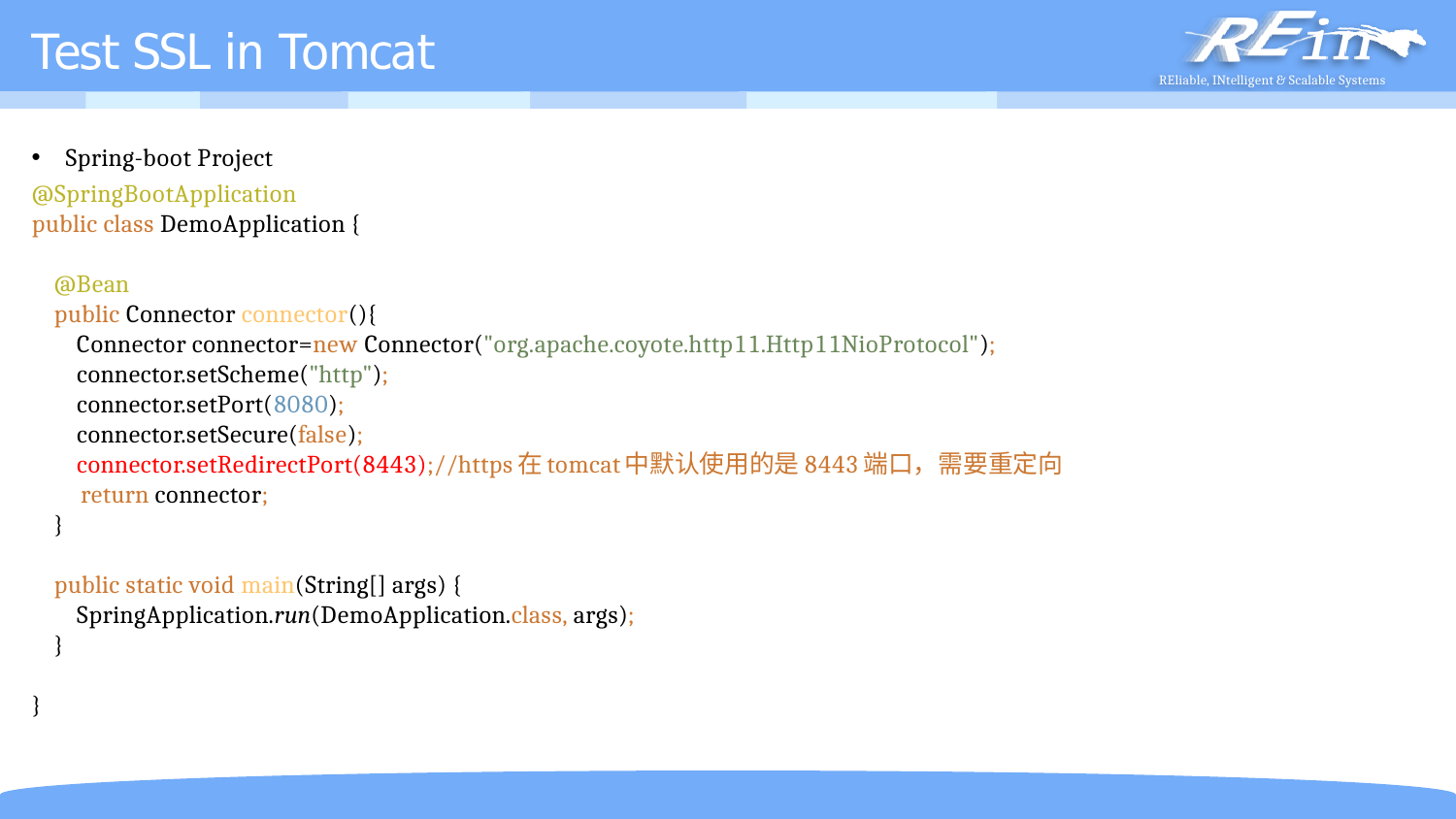

# Test SSL in Tomcat
Spring-boot Project
@SpringBootApplication
public class DemoApplication {
    @Bean
    public Connector connector(){
        Connector connector=new Connector("org.apache.coyote.http11.Http11NioProtocol");
        connector.setScheme("http");
        connector.setPort(8080);
        connector.setSecure(false);
        connector.setRedirectPort(8443);//https在tomcat中默认使用的是8443端口，需要重定向
        return connector;
    }
    public static void main(String[] args) {
        SpringApplication.run(DemoApplication.class, args);
    }
}

48